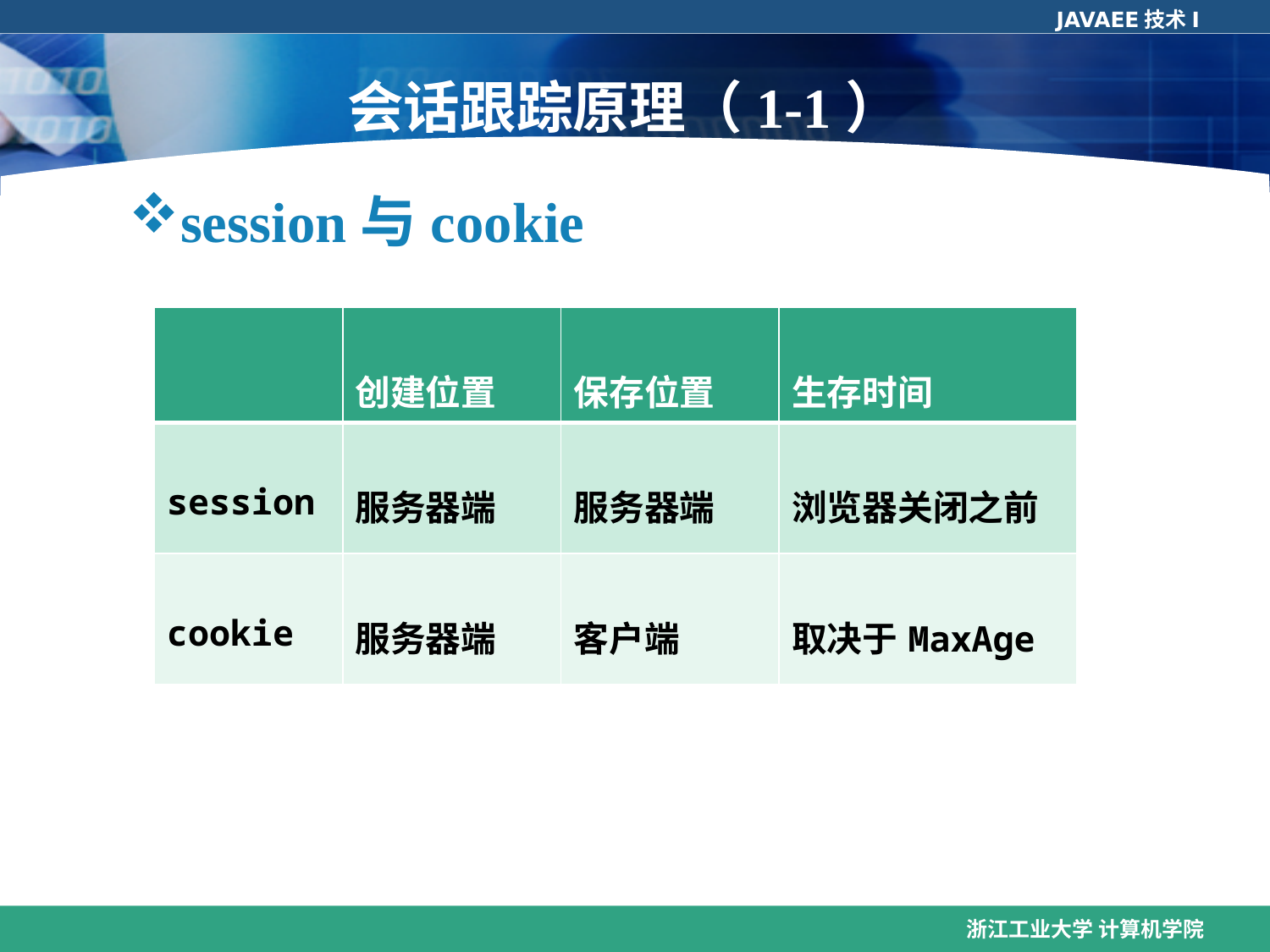

会话跟踪原理（1-1）
session与cookie

|  | 创建位置 | 保存位置 | 生存时间 |
| --- | --- | --- | --- |
| session | 服务器端 | 服务器端 | 浏览器关闭之前 |
| cookie | 服务器端 | 客户端 | 取决于MaxAge |